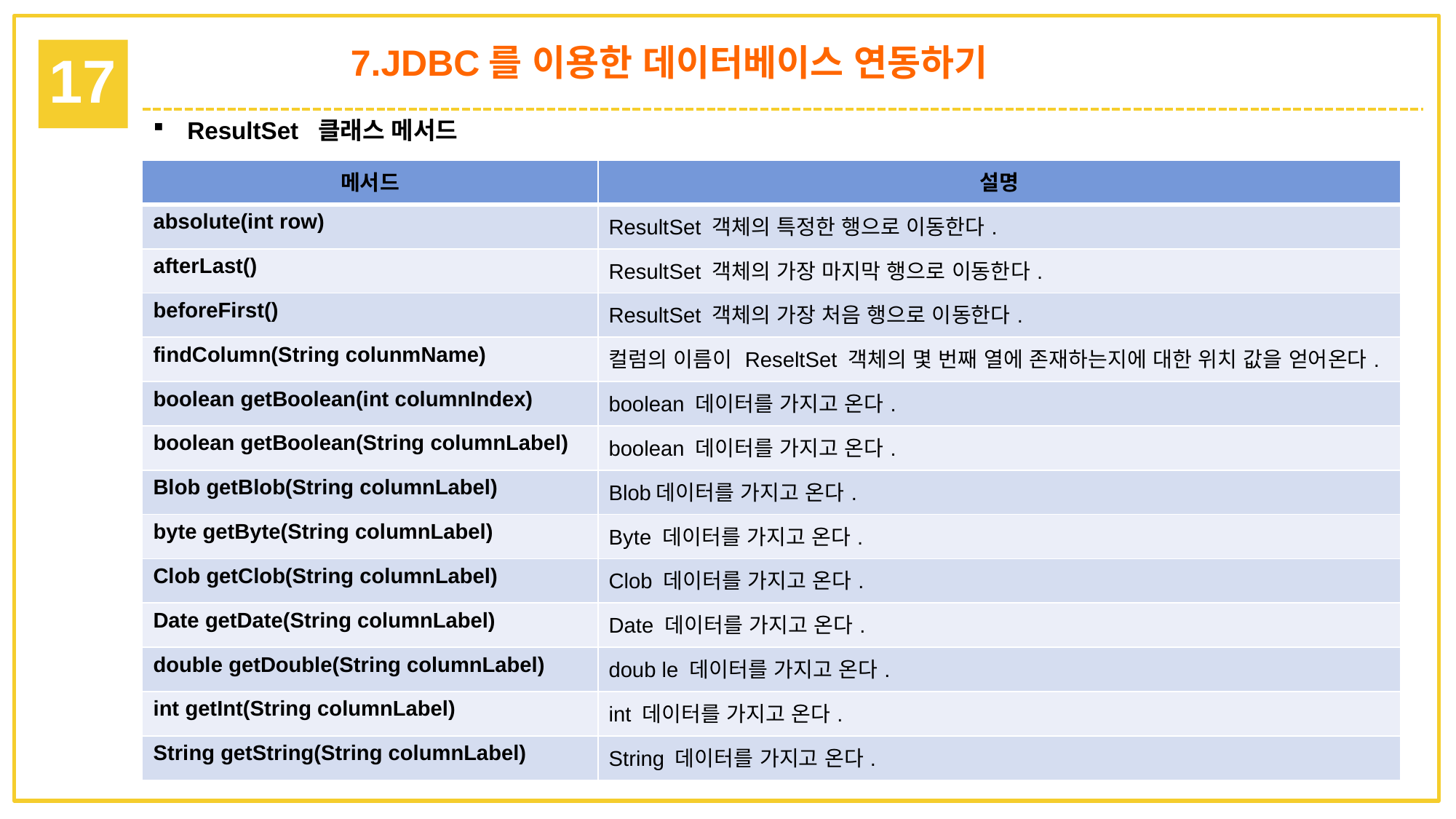

7.JDBC를 이용한 데이터베이스 연동하기
17

ResultSet  클래스 메서드
| 메서드 | 설명 |
| --- | --- |
| absolute(int row) | ResultSet 객체의 특정한 행으로 이동한다. |
| afterLast() | ResultSet 객체의 가장 마지막 행으로 이동한다. |
| beforeFirst() | ResultSet 객체의 가장 처음 행으로 이동한다. |
| findColumn(String colunmName) | 컬럼의 이름이 ReseltSet 객체의 몇 번째 열에 존재하는지에 대한 위치 값을 얻어온다. |
| boolean getBoolean(int columnIndex) | boolean 데이터를 가지고 온다. |
| boolean getBoolean(String columnLabel) | boolean 데이터를 가지고 온다. |
| Blob getBlob(String columnLabel) | Blob데이터를 가지고 온다. |
| byte getByte(String columnLabel) | Byte 데이터를 가지고 온다. |
| Clob getClob(String columnLabel) | Clob 데이터를 가지고 온다. |
| Date getDate(String columnLabel) | Date 데이터를 가지고 온다. |
| double getDouble(String columnLabel) | doub le 데이터를 가지고 온다. |
| int getInt(String columnLabel) | int 데이터를 가지고 온다. |
| String getString(String columnLabel) | String 데이터를 가지고 온다. |